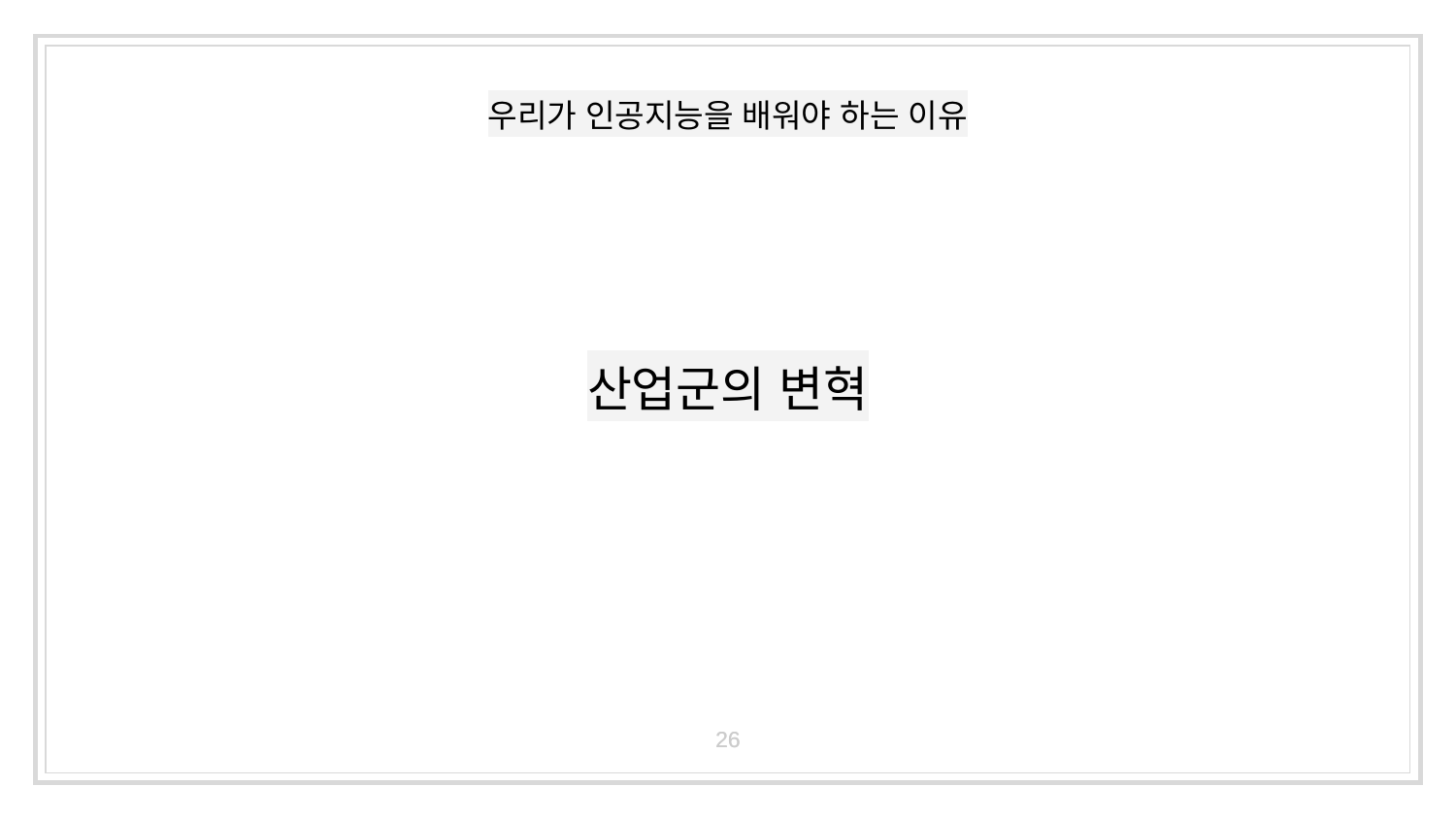

# 우리가 인공지능을 배워야 하는 이유
산업군의 변혁
26
26